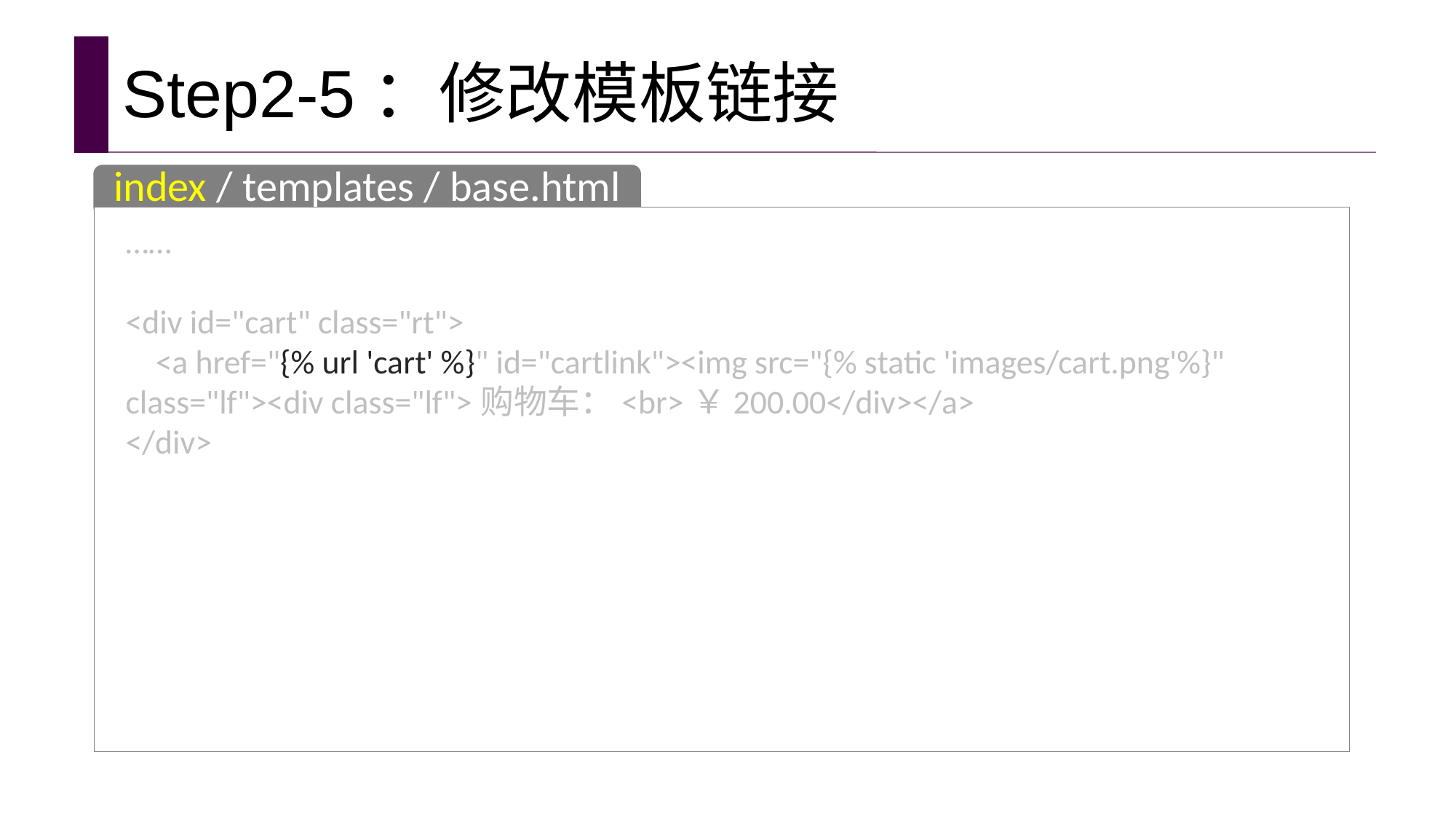

# Step2-5：修改模板链接
index / templates / base.html

……

<div id="cart" class="rt">
    <a href="{% url 'cart' %}" id="cartlink"><img src="{% static 'images/cart.png'%}" class="lf"><div class="lf">购物车：<br>￥200.00</div></a>
</div>